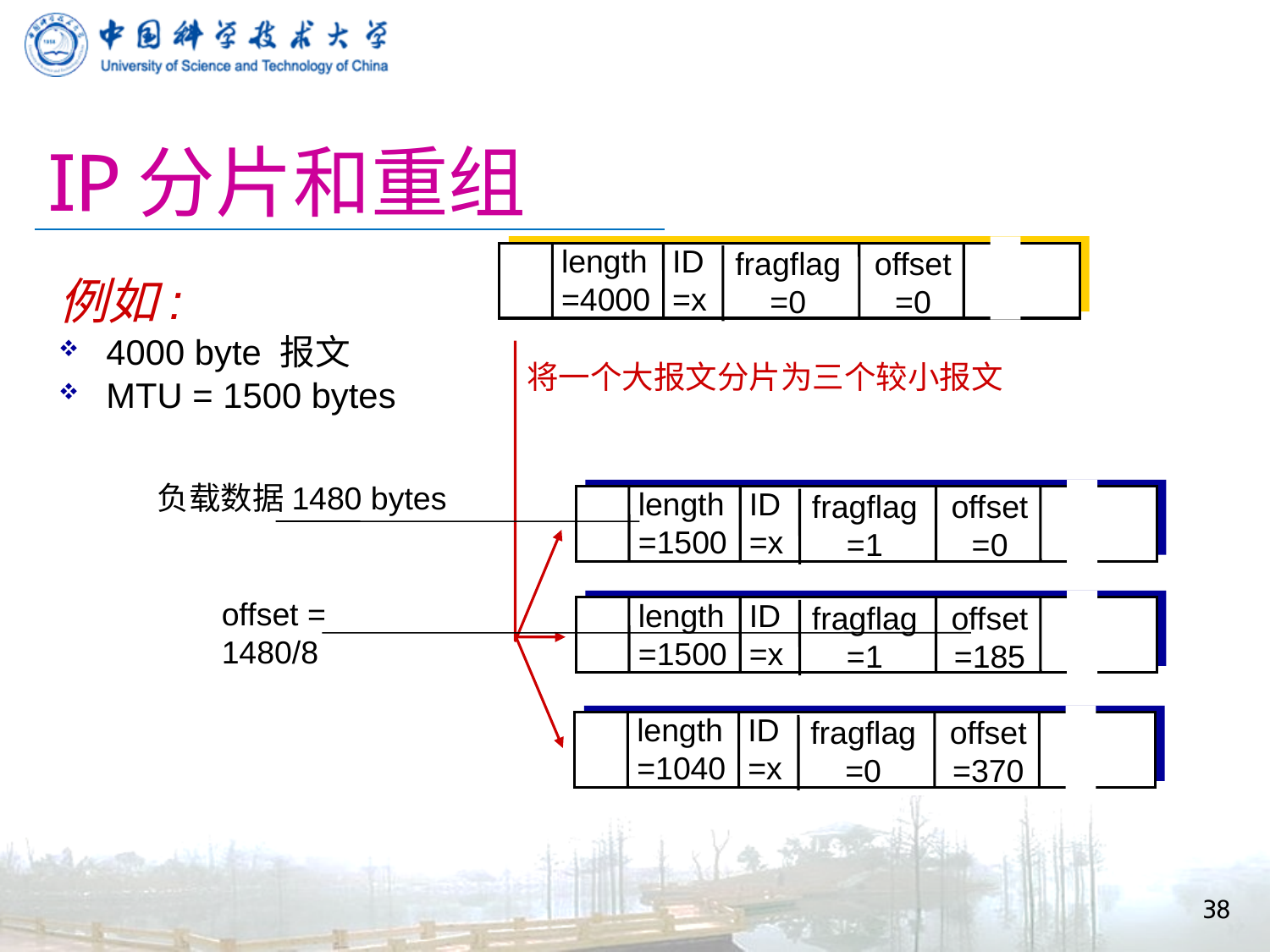

# IP分片和重组
length
=4000
ID
=x

fragflag
=0
offset
=0

例如:
4000 byte 报文
MTU = 1500 bytes

将一个大报文分片为三个较小报文
length
=1500
ID
=x

fragflag
=1
offset
=0

length
=1500
ID
=x

fragflag
=1
offset
=185

length
=1040
ID
=x

fragflag
=0
offset
=370

负载数据1480 bytes

offset =
1480/8

38